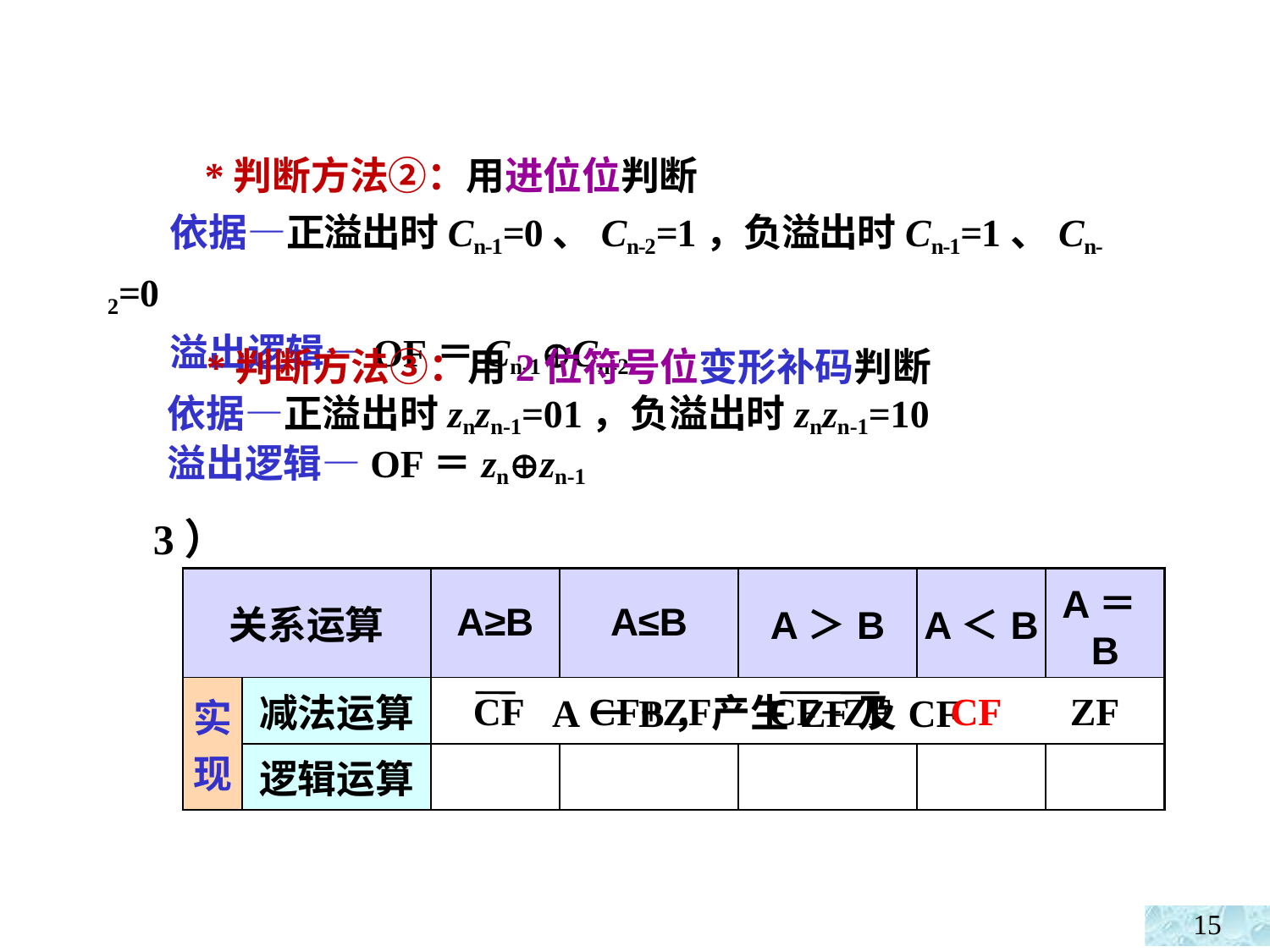

*判断方法②：用进位位判断
      依据—正溢出时Cn-1=0、Cn-2=1，负溢出时Cn-1=1、Cn-2=0
      溢出逻辑—OF＝Cn-1⊕Cn-2
    *判断方法③：用2位符号位变形补码判断
依据—正溢出时znzn-1=01，负溢出时znzn-1=10
溢出逻辑—OF＝zn⊕zn-1
3）
| 关系运算 |  | A≥B | A≤B | A＞B | A＜B | A＝B |
| --- | --- | --- | --- | --- | --- | --- |
| 实现 | 减法运算 | A－B，产生ZF及CF |  |  |  |  |
|  | 逻辑运算 |  |  |  |  |  |
CF       CF+ZF      CF+ZF       CF       ZF
15